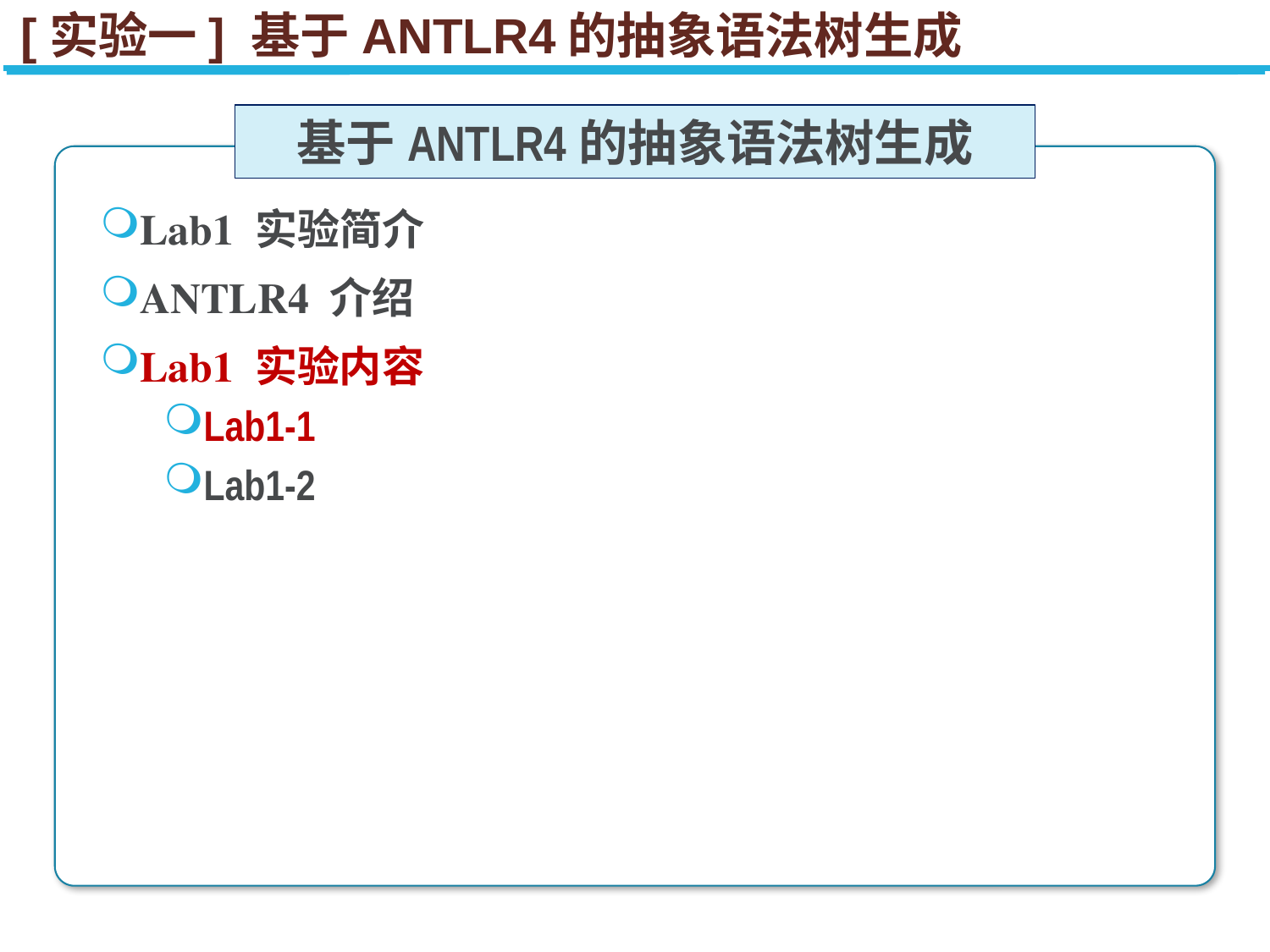

[实验一] 基于ANTLR4的抽象语法树生成

基于ANTLR4的抽象语法树生成

Lab1 实验简介
ANTLR4 介绍
Lab1 实验内容
Lab1-1
Lab1-2